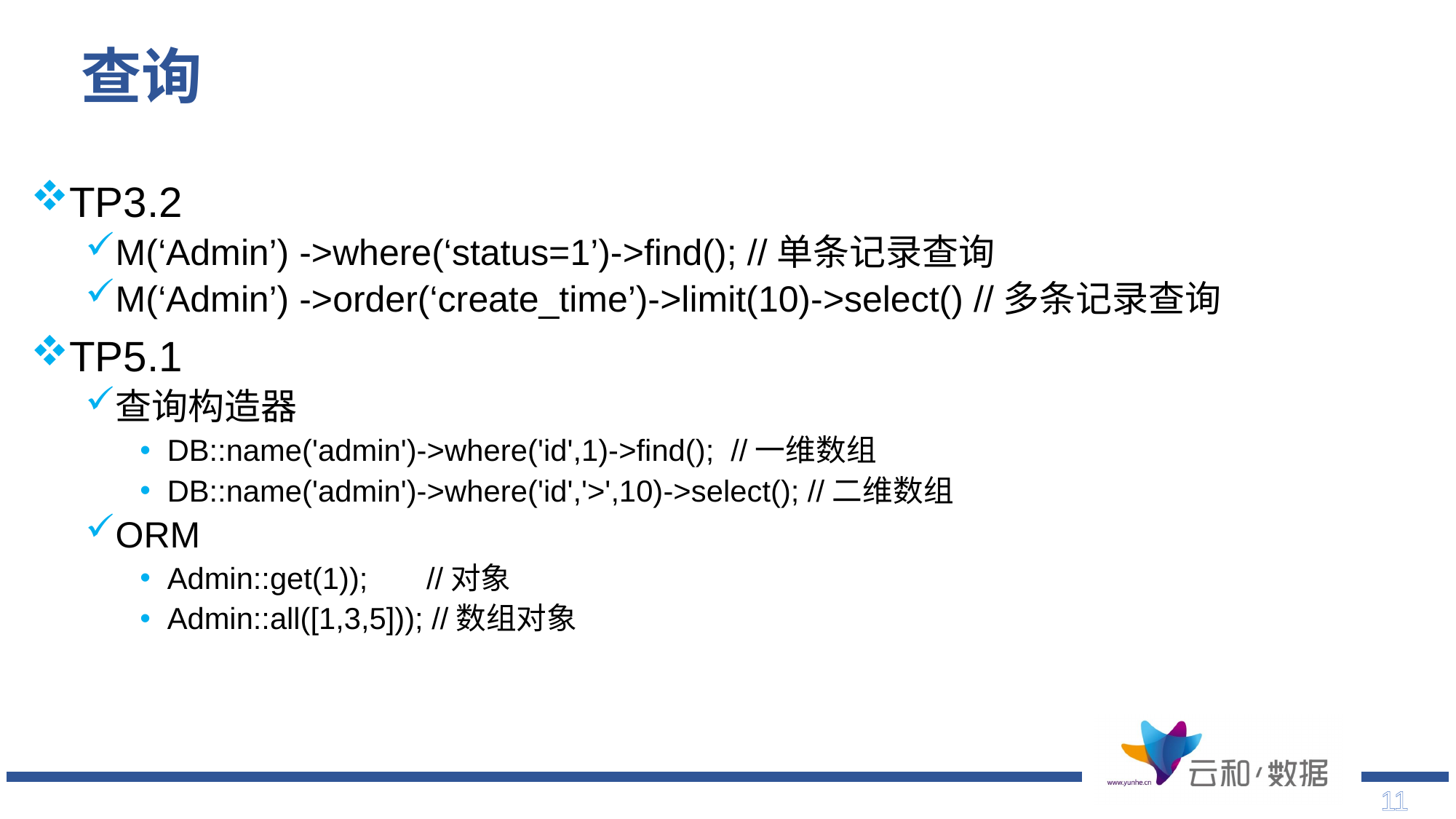

# 查询
TP3.2
M(‘Admin’) ->where(‘status=1’)->find(); //单条记录查询
M(‘Admin’) ->order(‘create_time’)->limit(10)->select() //多条记录查询
TP5.1
查询构造器
DB::name('admin')->where('id',1)->find();  //一维数组
DB::name('admin')->where('id','>',10)->select(); //二维数组
ORM
Admin::get(1));       //对象
Admin::all([1,3,5])); //数组对象